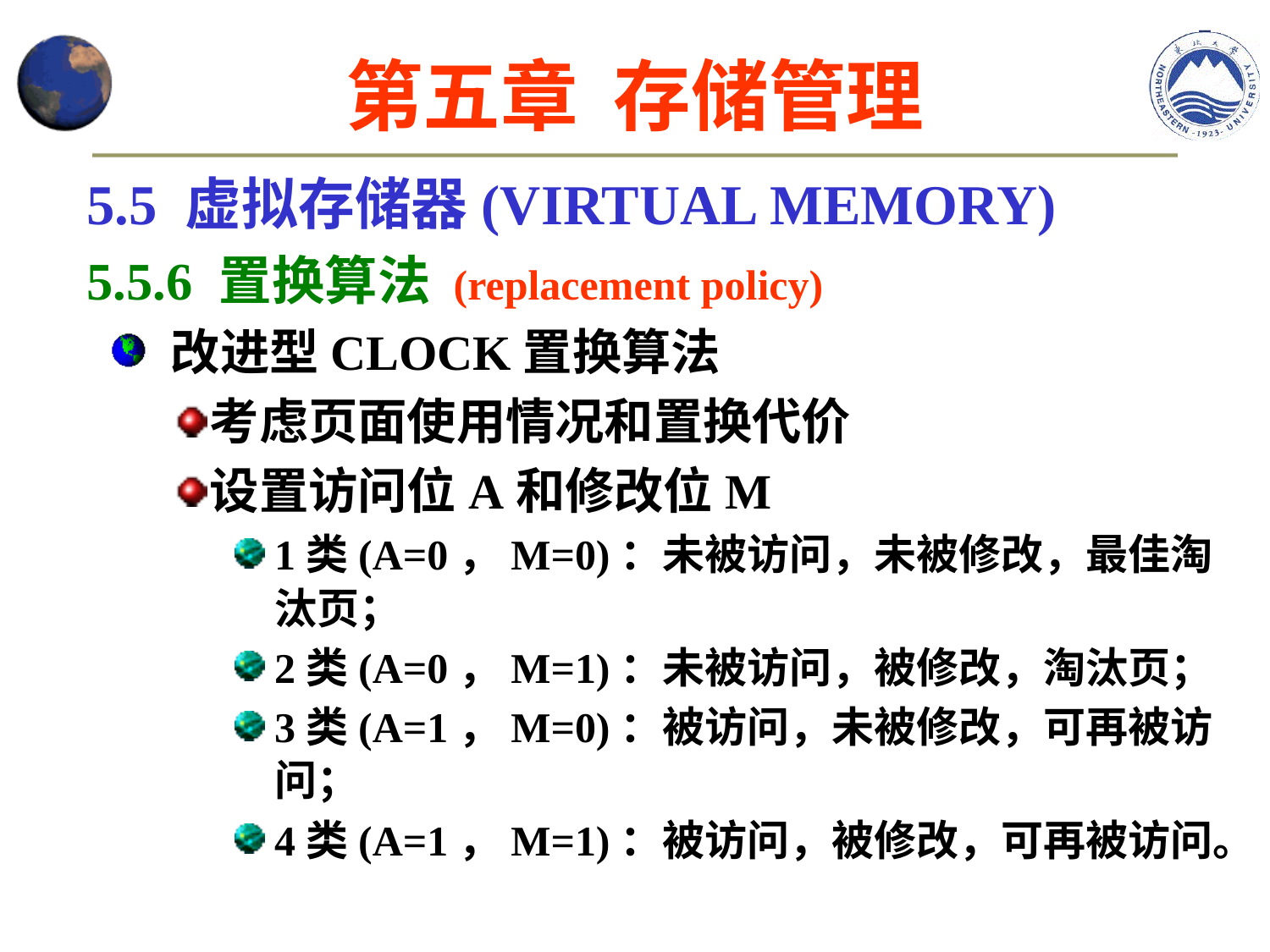

第五章  存储管理
5.5 虚拟存储器(VIRTUAL MEMORY)
5.5.6 置换算法 (replacement policy)
 改进型CLOCK置换算法
考虑页面使用情况和置换代价
设置访问位A和修改位M
1类(A=0，M=0)：未被访问，未被修改，最佳淘汰页；
2类(A=0，M=1)：未被访问，被修改，淘汰页；
3类(A=1，M=0)：被访问，未被修改，可再被访问；
4类(A=1，M=1)：被访问，被修改，可再被访问。